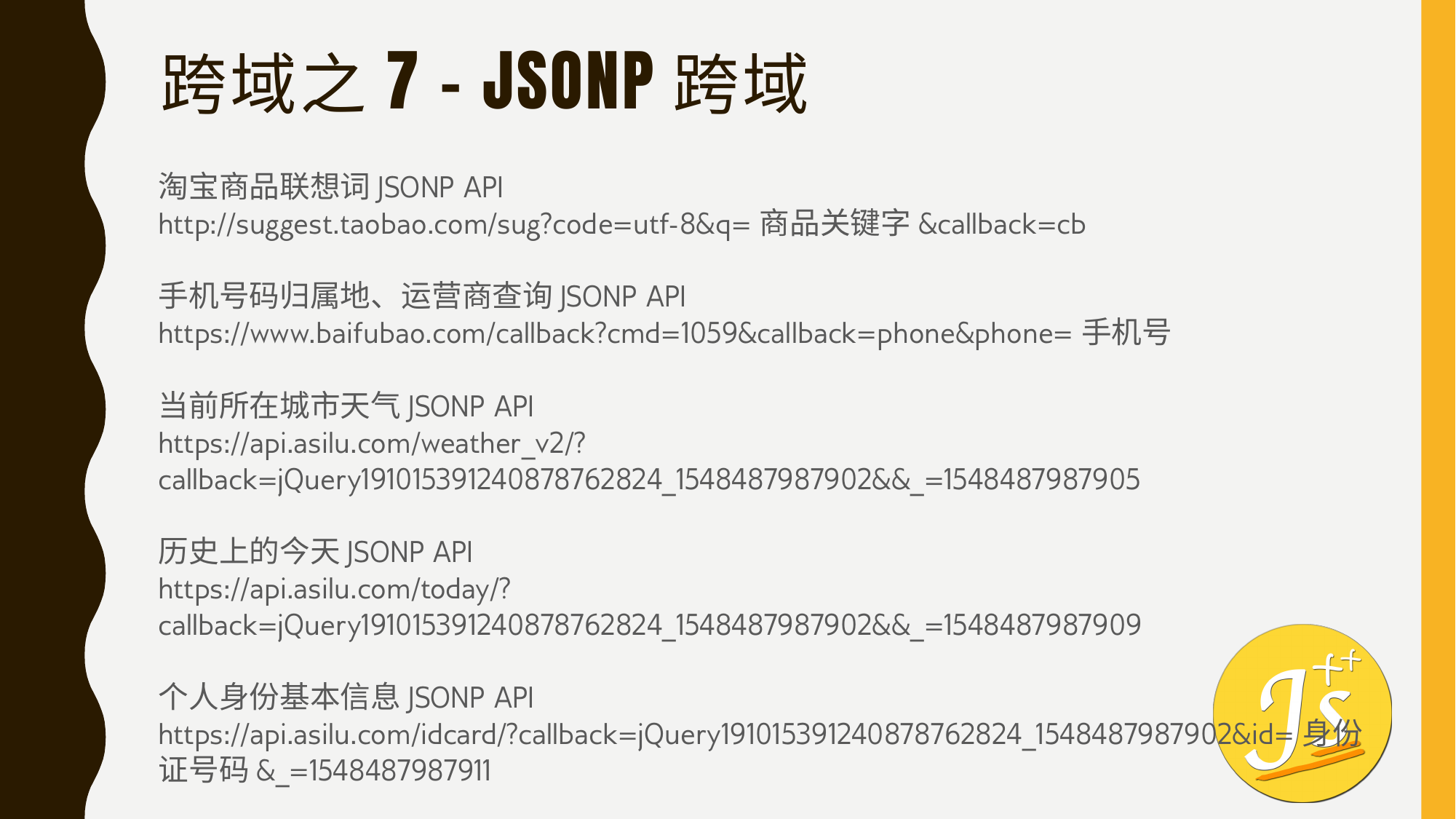

# 跨域之7 – JSONP跨域
淘宝商品联想词JSONP API
http://suggest.taobao.com/sug?code=utf-8&q=商品关键字&callback=cb

手机号码归属地、运营商查询JSONP API
https://www.baifubao.com/callback?cmd=1059&callback=phone&phone=手机号

当前所在城市天气JSONP API
https://api.asilu.com/weather_v2/?callback=jQuery191015391240878762824_1548487987902&&_=1548487987905

历史上的今天JSONP API
https://api.asilu.com/today/?callback=jQuery191015391240878762824_1548487987902&&_=1548487987909

个人身份基本信息JSONP API
https://api.asilu.com/idcard/?callback=jQuery191015391240878762824_1548487987902&id=身份证号码&_=1548487987911